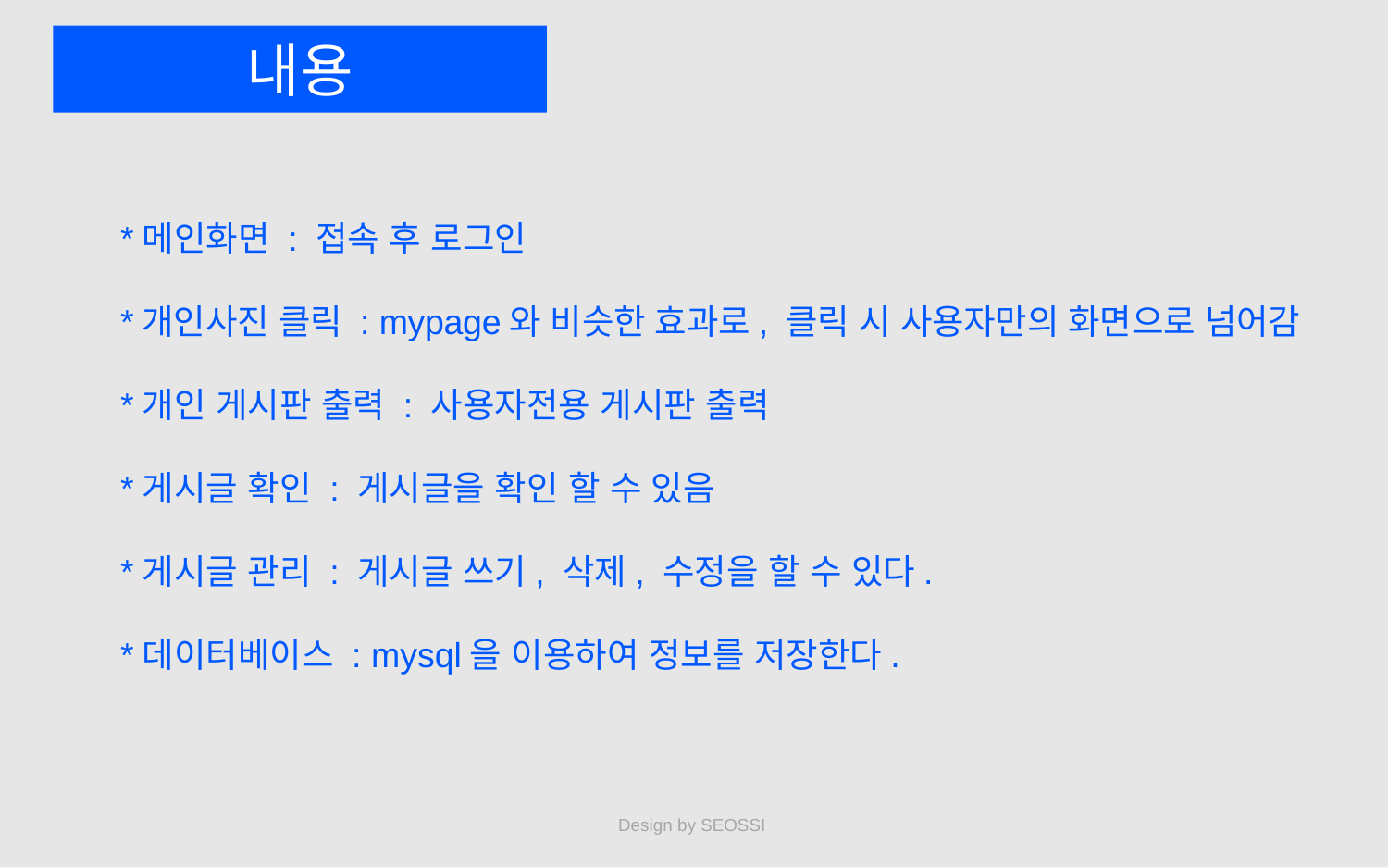

내용

*메인화면 : 접속 후 로그인

*개인사진 클릭 : mypage와 비슷한 효과로, 클릭 시 사용자만의 화면으로 넘어감

*개인 게시판 출력 : 사용자전용 게시판 출력

*게시글 확인 : 게시글을 확인 할 수 있음

*게시글 관리 : 게시글 쓰기, 삭제, 수정을 할 수 있다.

*데이터베이스 : mysql을 이용하여 정보를 저장한다.

Design by SEOSSI